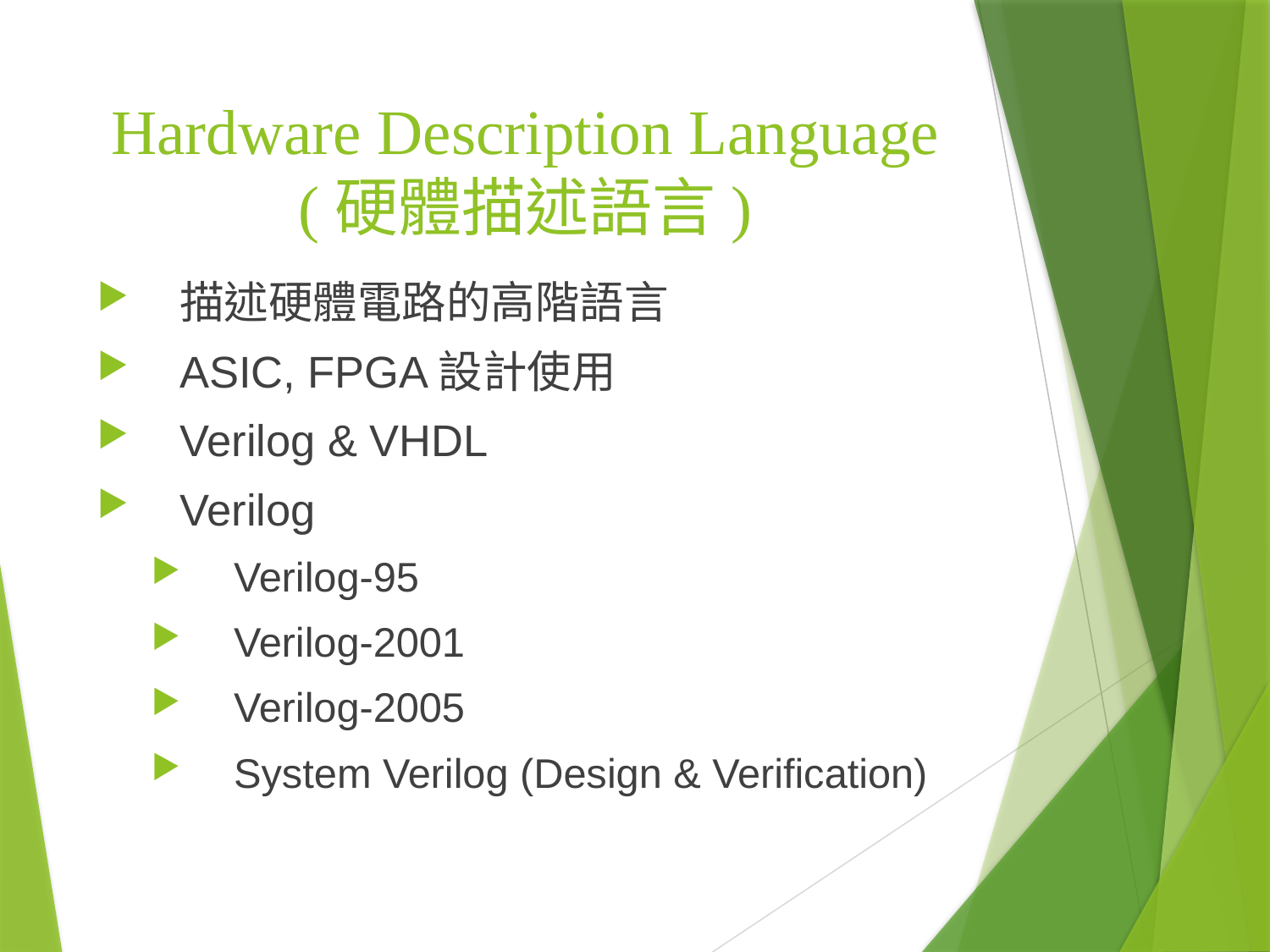

# Hardware Description Language (硬體描述語言)
描述硬體電路的高階語言
ASIC, FPGA設計使用
Verilog & VHDL
Verilog
Verilog-95
Verilog-2001
Verilog-2005
System Verilog (Design & Verification)